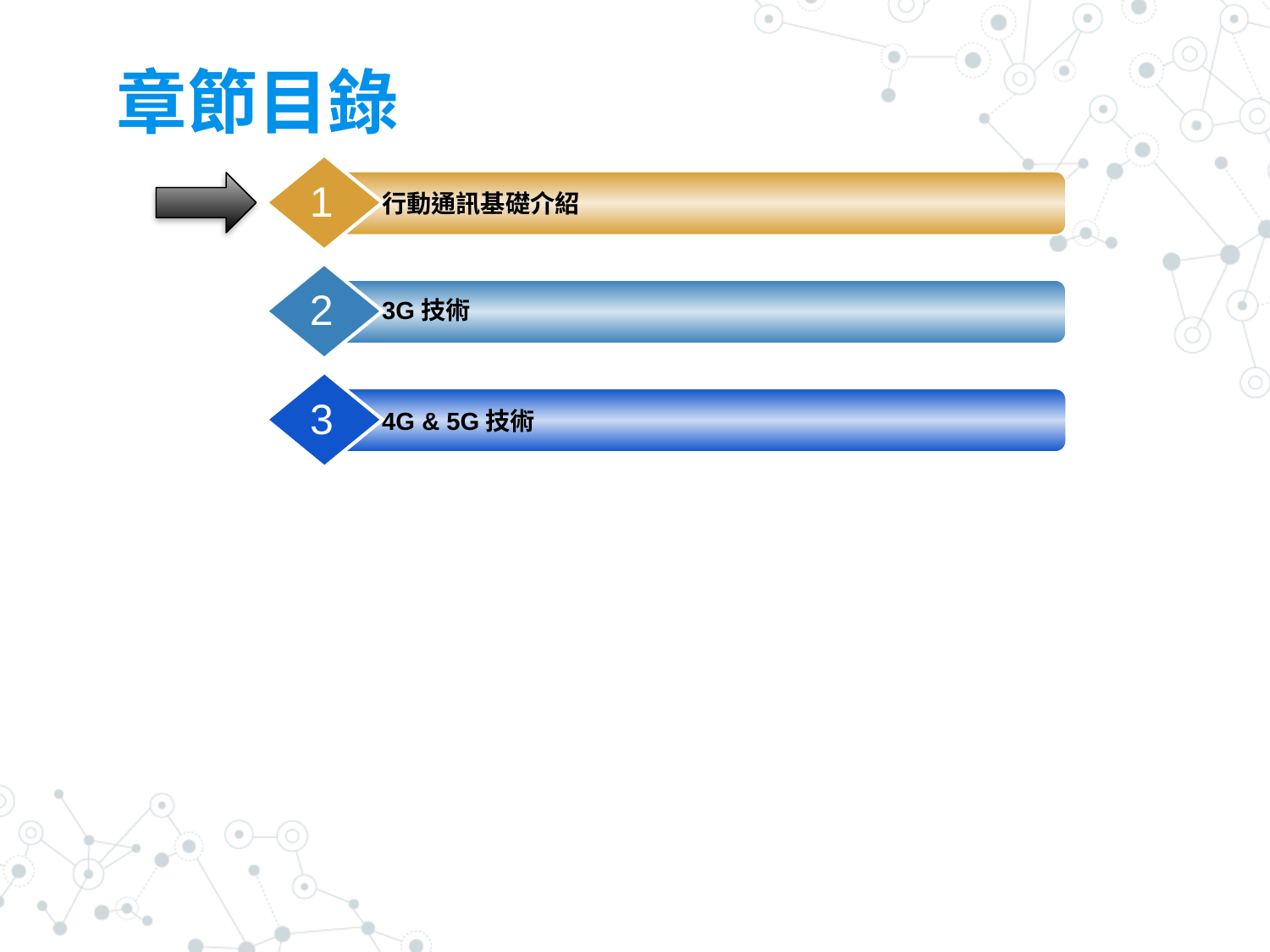

# 章節目錄

1

行動通訊基礎介紹

2

3G技術

3

4G & 5G技術